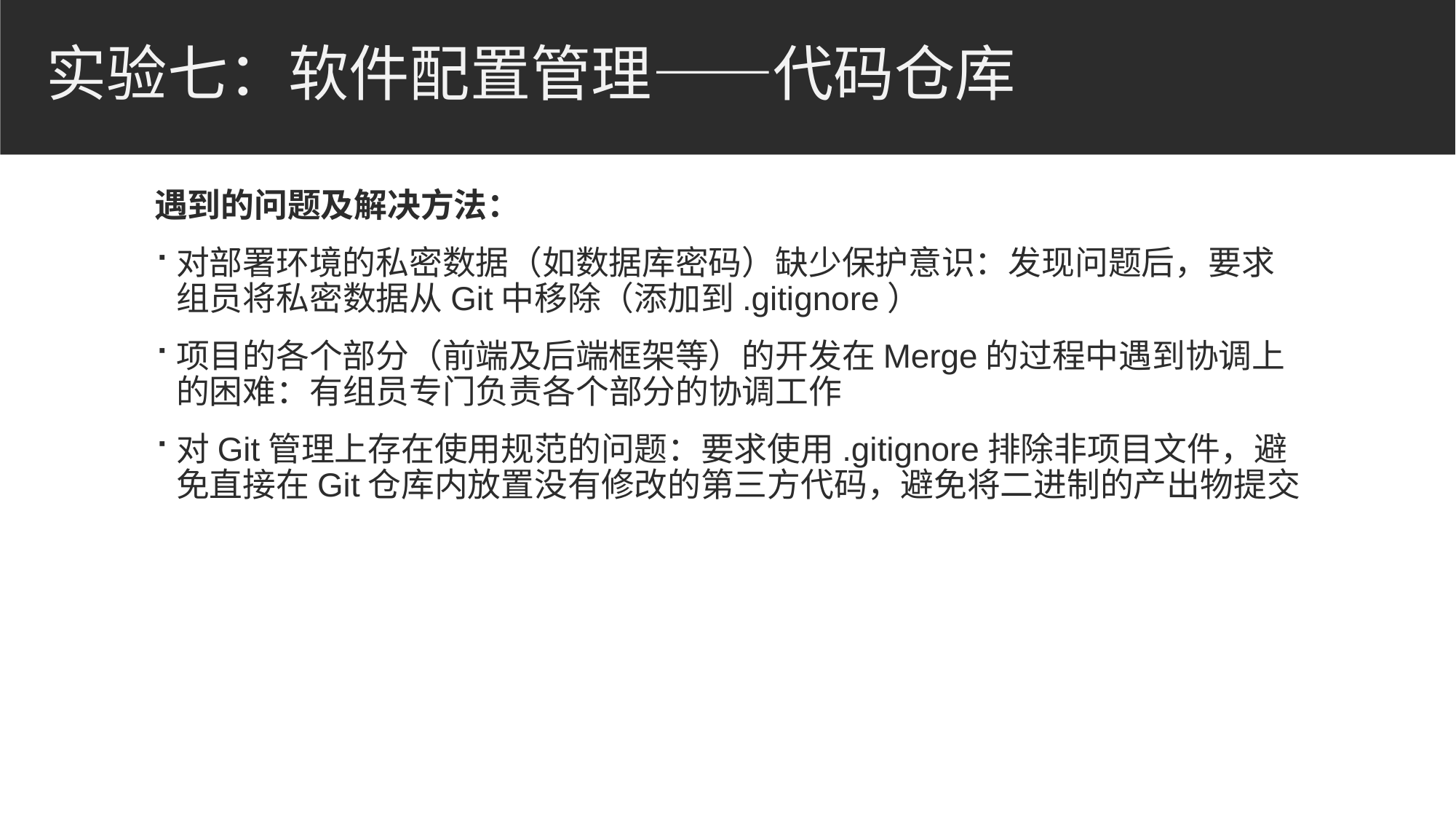

# 实验七：软件配置管理——代码仓库
遇到的问题及解决方法：
对部署环境的私密数据（如数据库密码）缺少保护意识：发现问题后，要求组员将私密数据从Git中移除（添加到.gitignore）
项目的各个部分（前端及后端框架等）的开发在Merge的过程中遇到协调上的困难：有组员专门负责各个部分的协调工作
对Git管理上存在使用规范的问题：要求使用.gitignore排除非项目文件，避免直接在Git仓库内放置没有修改的第三方代码，避免将二进制的产出物提交